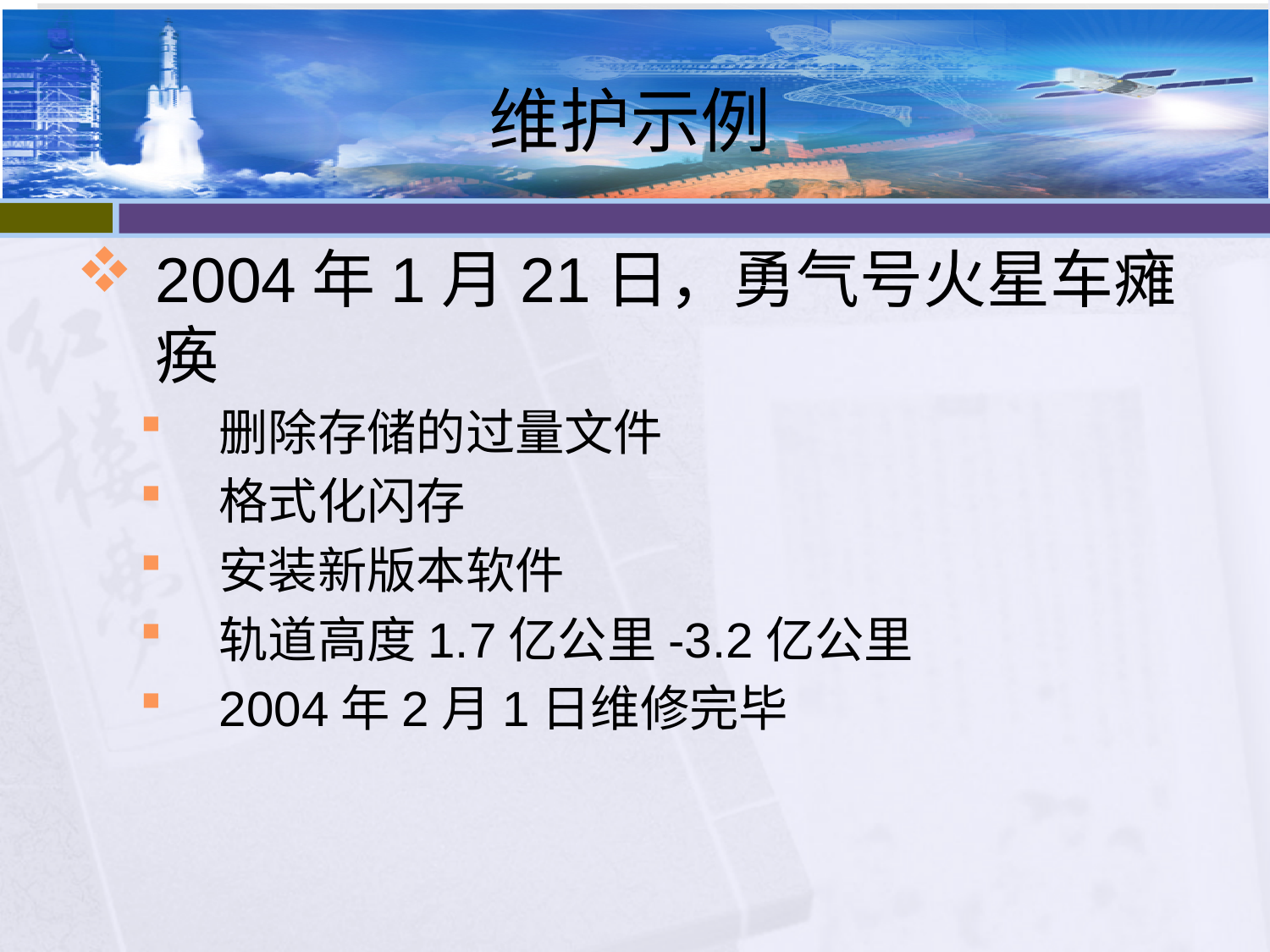

# 维护示例

2004年1月21日，勇气号火星车瘫痪
删除存储的过量文件
格式化闪存
安装新版本软件
轨道高度1.7亿公里-3.2亿公里
2004年2月1日维修完毕